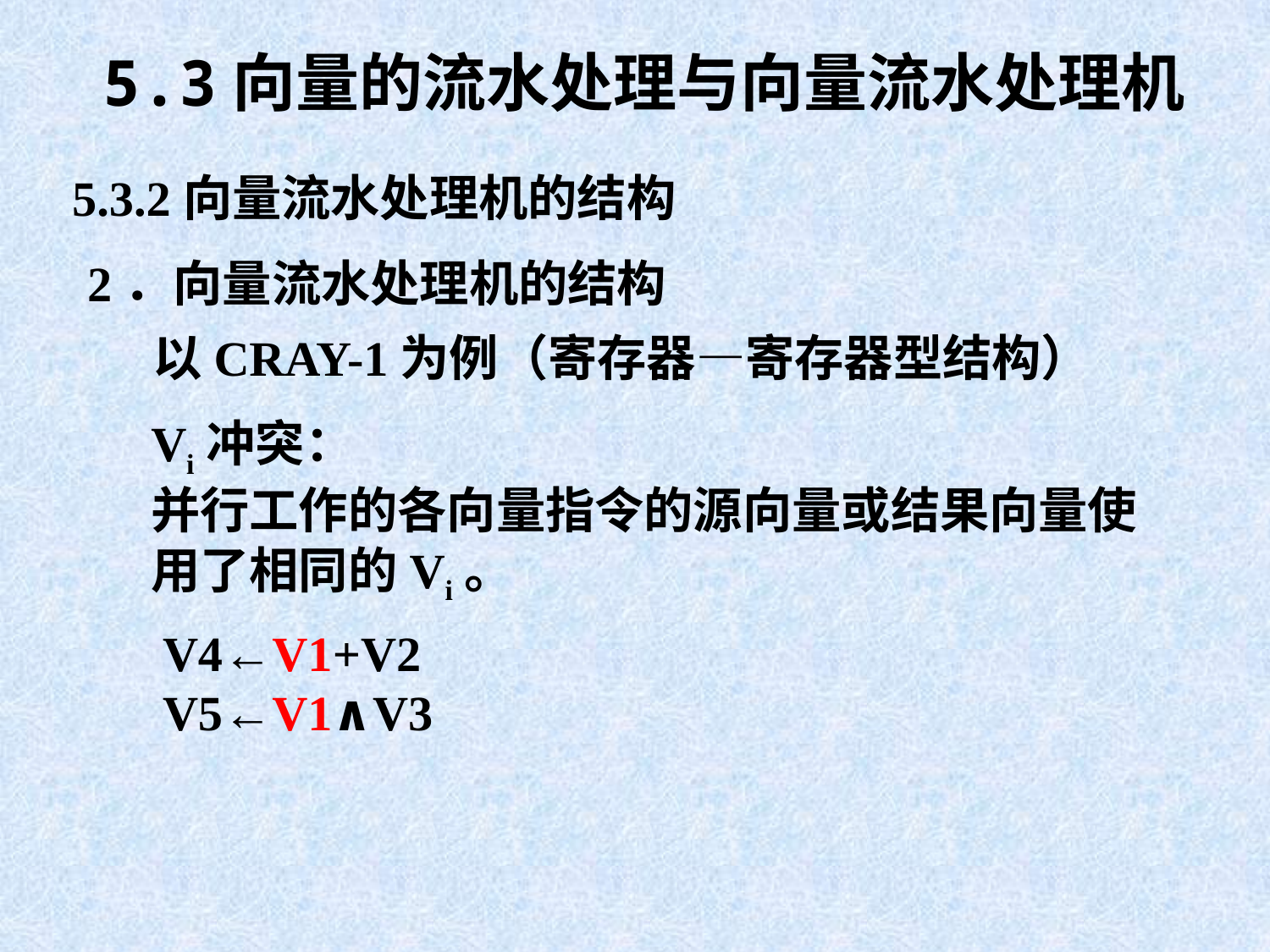

5.3向量的流水处理与向量流水处理机
5.3.2向量流水处理机的结构
2．向量流水处理机的结构
以CRAY-1为例（寄存器—寄存器型结构）
Vi冲突：
并行工作的各向量指令的源向量或结果向量使用了相同的Vi。
V4←V1+V2
V5←V1∧V3